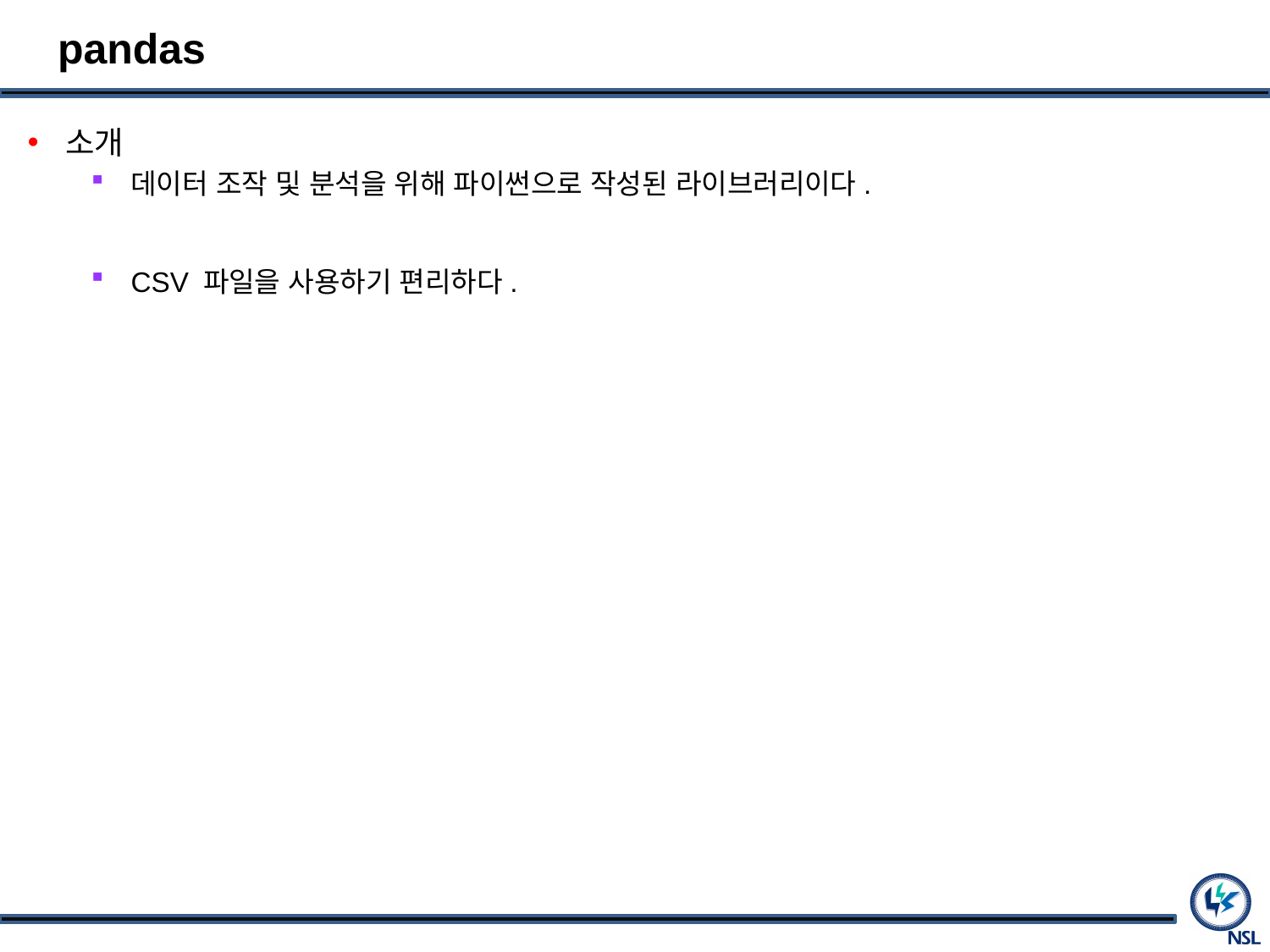

# pandas
소개
데이터 조작 및 분석을 위해 파이썬으로 작성된 라이브러리이다.

CSV 파일을 사용하기 편리하다.